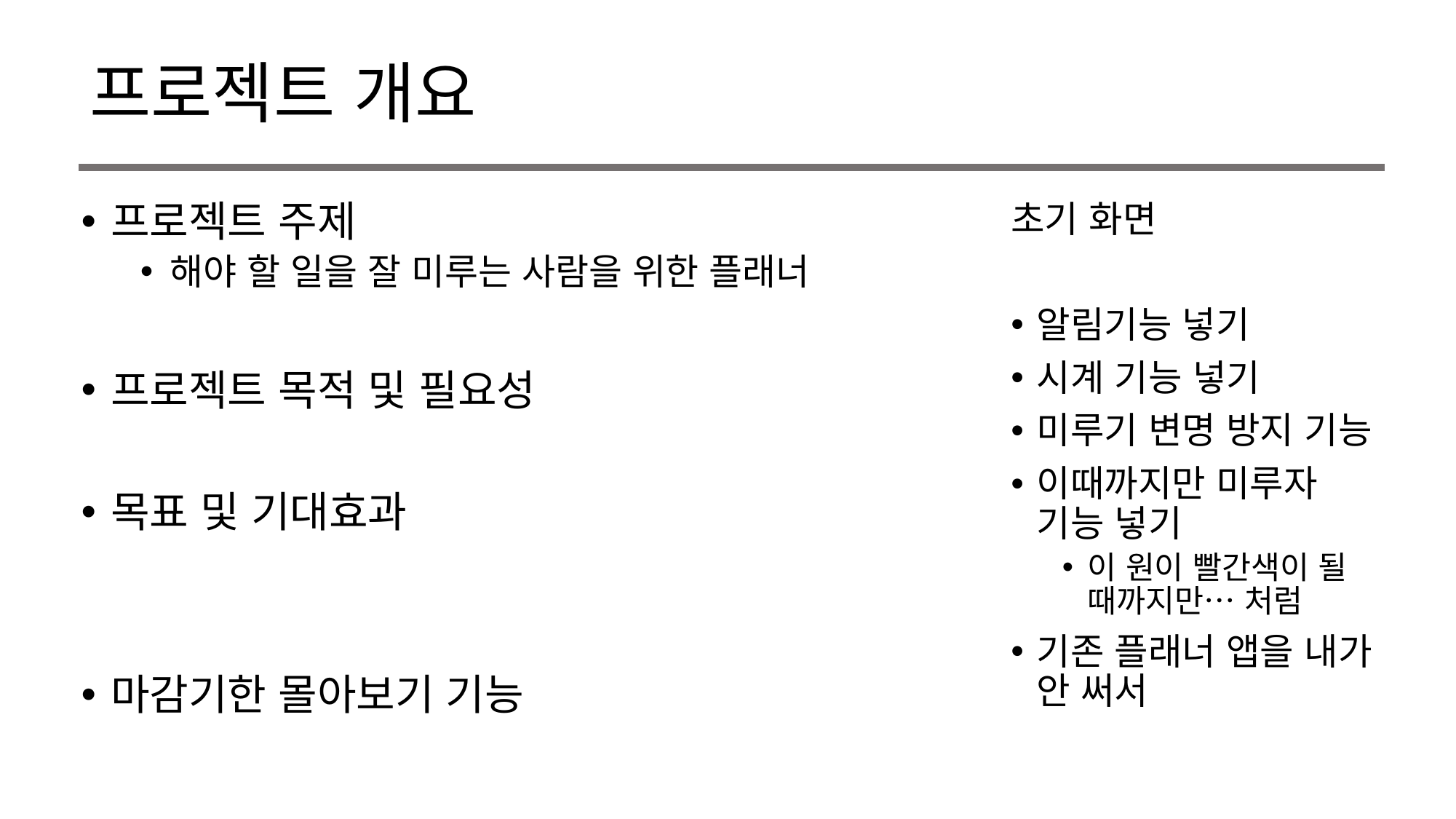

# 프로젝트 개요
프로젝트 주제
해야 할 일을 잘 미루는 사람을 위한 플래너

프로젝트 목적 및 필요성

목표 및 기대효과

마감기한 몰아보기 기능

초기 화면

알림기능 넣기
시계 기능 넣기
미루기 변명 방지 기능
이때까지만 미루자 기능 넣기
이 원이 빨간색이 될 때까지만… 처럼
기존 플래너 앱을 내가 안 써서